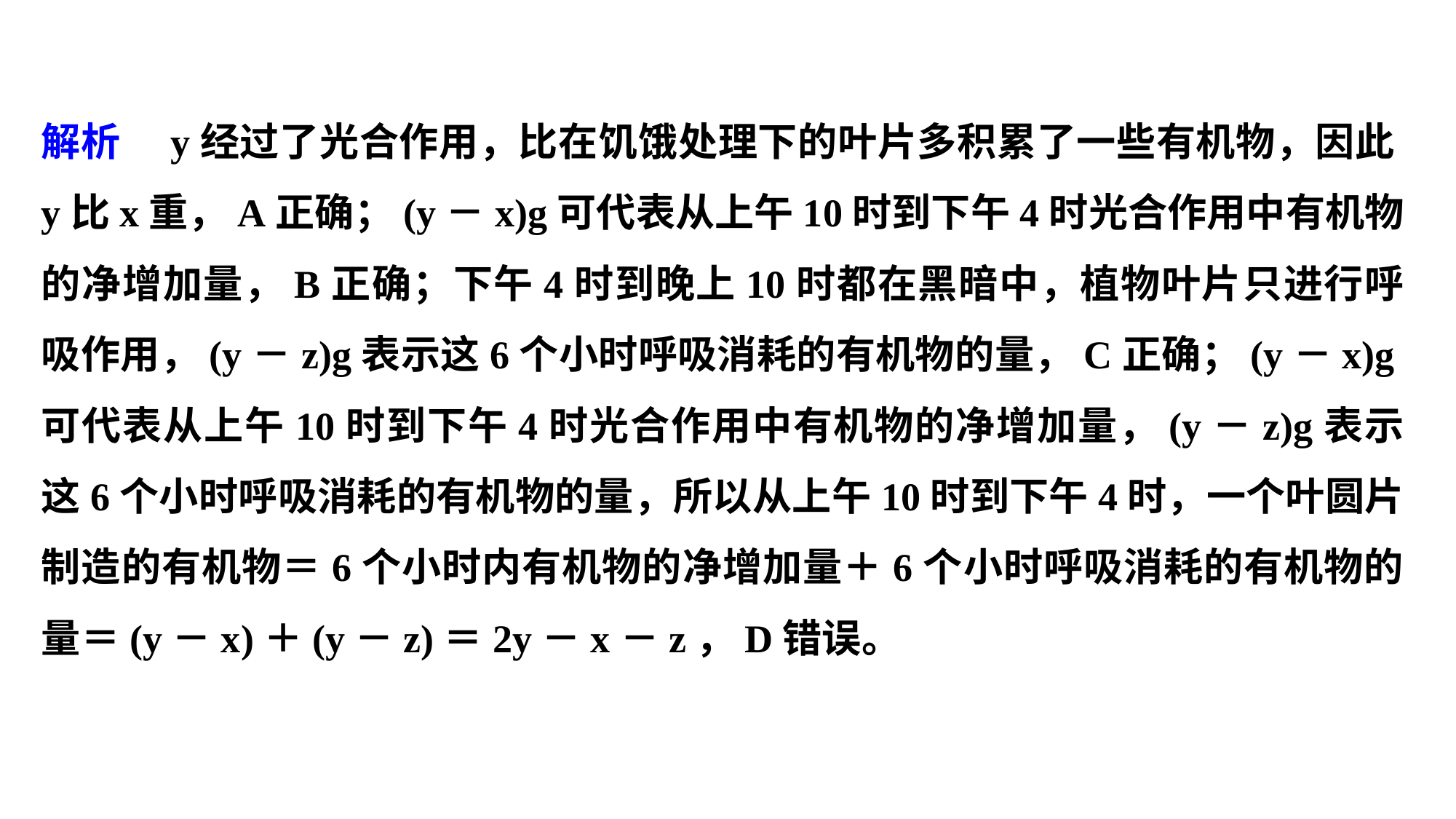

解析　y经过了光合作用，比在饥饿处理下的叶片多积累了一些有机物，因此y比x重，A正确；(y－x)g可代表从上午10时到下午4时光合作用中有机物的净增加量，B正确；下午4时到晚上10时都在黑暗中，植物叶片只进行呼吸作用，(y－z)g表示这6个小时呼吸消耗的有机物的量，C正确；(y－x)g可代表从上午10时到下午4时光合作用中有机物的净增加量，(y－z)g表示这6个小时呼吸消耗的有机物的量，所以从上午10时到下午4时，一个叶圆片制造的有机物＝6个小时内有机物的净增加量＋6个小时呼吸消耗的有机物的量＝(y－x)＋(y－z)＝2y－x－z，D错误。